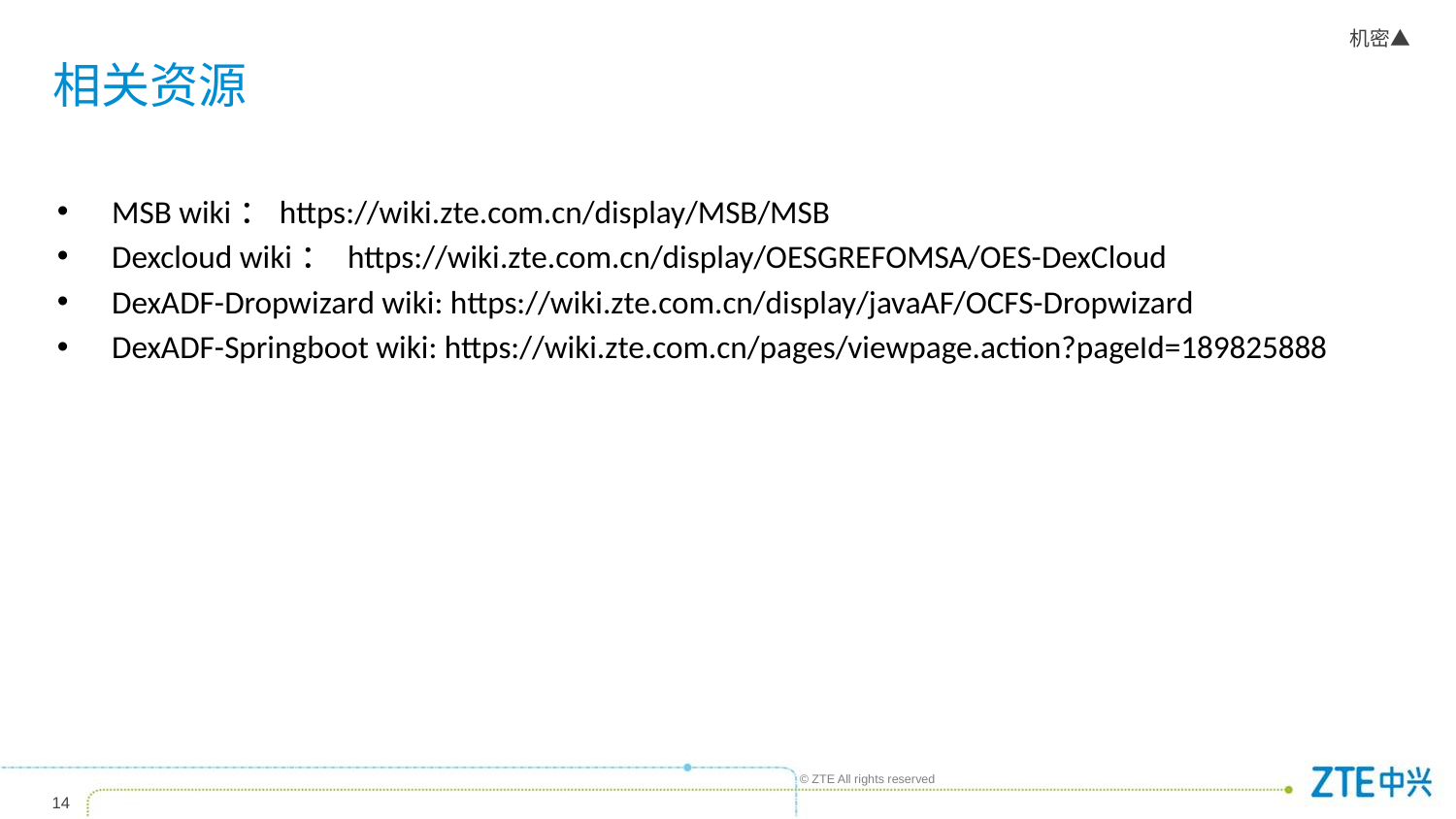

# 相关资源
MSB wiki：https://wiki.zte.com.cn/display/MSB/MSB
Dexcloud wiki： https://wiki.zte.com.cn/display/OESGREFOMSA/OES-DexCloud
DexADF-Dropwizard wiki: https://wiki.zte.com.cn/display/javaAF/OCFS-Dropwizard
DexADF-Springboot wiki: https://wiki.zte.com.cn/pages/viewpage.action?pageId=189825888